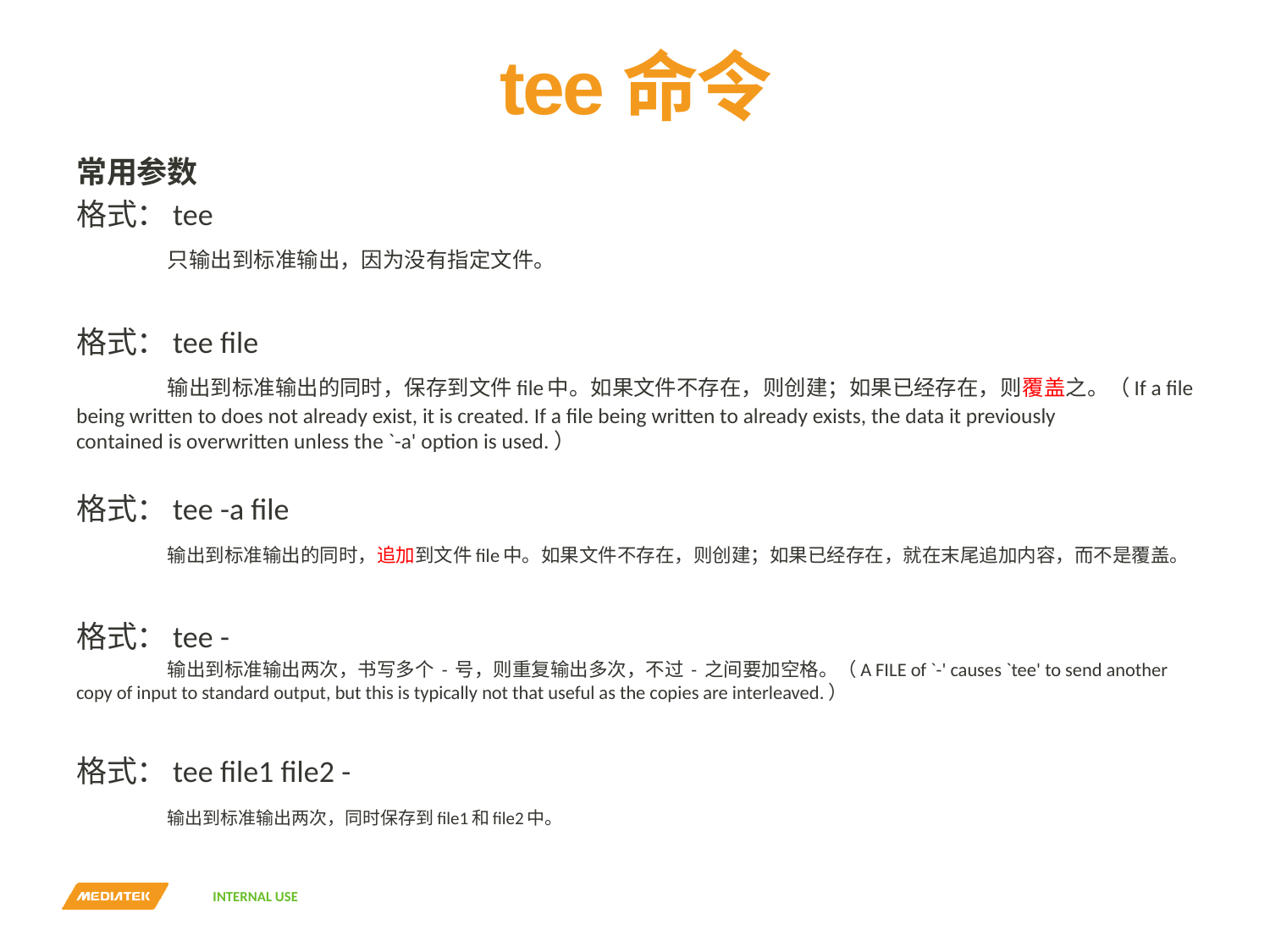

# tee命令
常用参数
格式：tee
	只输出到标准输出，因为没有指定文件。

格式：tee file
	输出到标准输出的同时，保存到文件file中。如果文件不存在，则创建；如果已经存在，则覆盖之。（If a file being written to does not already exist, it is created. If a file being written to already exists, the data it previously
contained is overwritten unless the `-a' option is used.）

格式：tee -a file
	输出到标准输出的同时，追加到文件file中。如果文件不存在，则创建；如果已经存在，就在末尾追加内容，而不是覆盖。

格式：tee -
	输出到标准输出两次，书写多个 - 号，则重复输出多次，不过 - 之间要加空格。（A FILE of `-' causes `tee' to send another copy of input to standard output, but this is typically not that useful as the copies are interleaved.）

格式：tee file1 file2 -
	输出到标准输出两次，同时保存到file1和file2中。